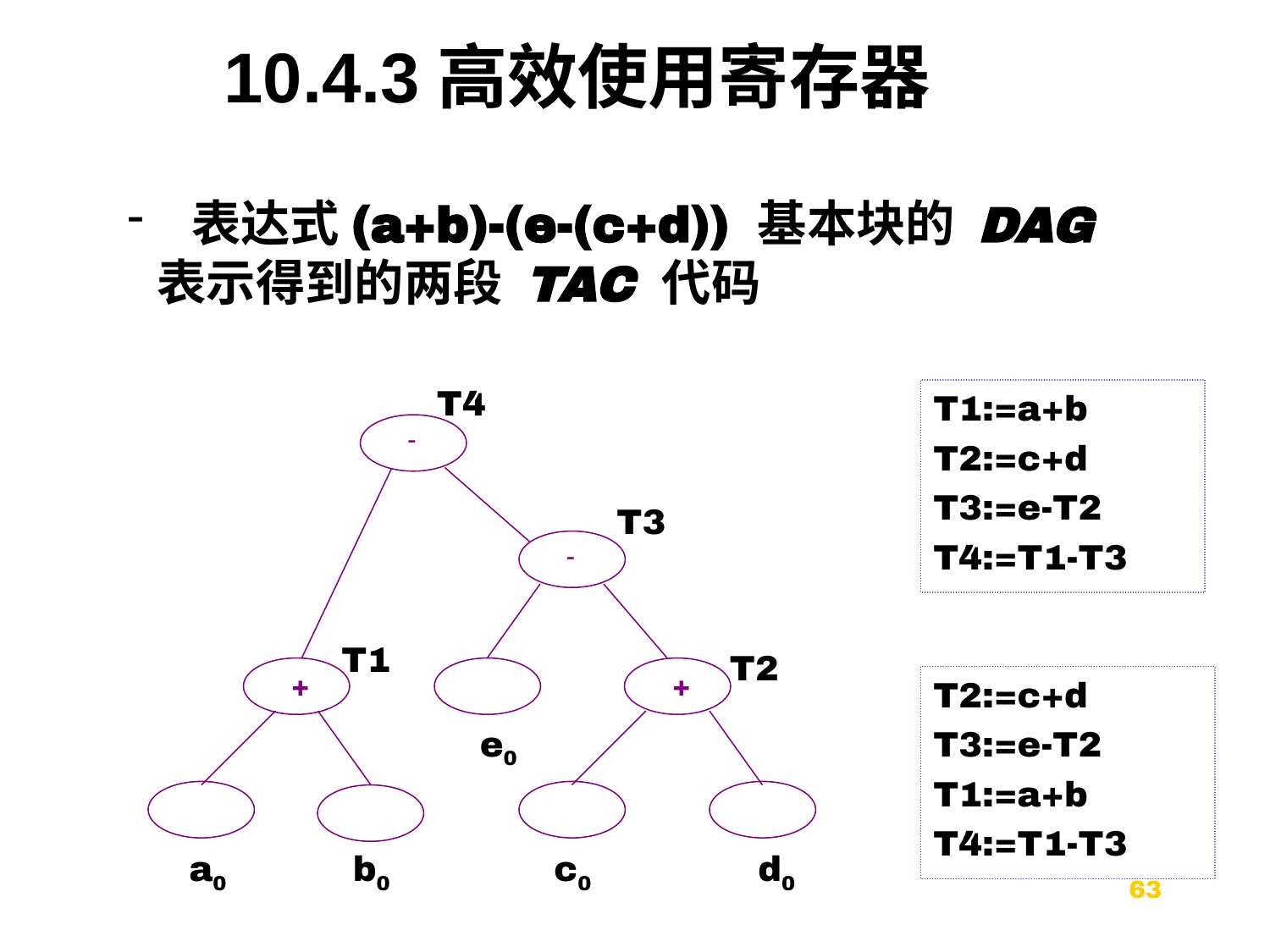

10.4.3高效使用寄存器
  表达式(a+b)-(e-(c+d)) 基本块的 DAG 表示得到的两段 TAC 代码
T1:=a+b
T2:=c+d
T3:=e-T2
T4:=T1-T3
T4
    −

T3
    −

T1
T2
    +

    +
T2:=c+d
T3:=e-T2
T1:=a+b
T4:=T1-T3

e0

a0
b0
c0
d0

63